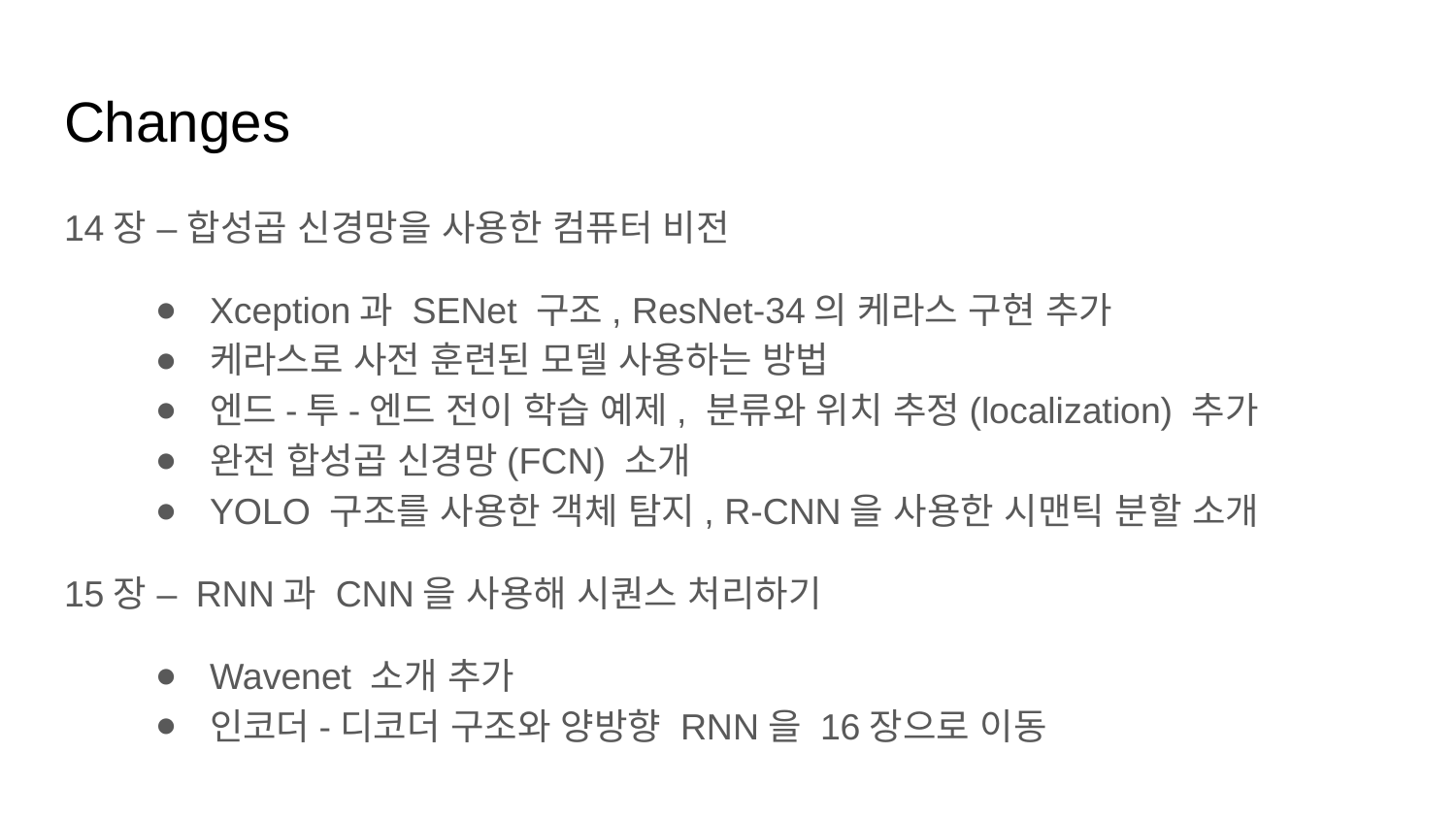

# Changes
14장 – 합성곱 신경망을 사용한 컴퓨터 비전
Xception과 SENet 구조, ResNet-34의 케라스 구현 추가
케라스로 사전 훈련된 모델 사용하는 방법
엔드-투-엔드 전이 학습 예제, 분류와 위치 추정(localization) 추가
완전 합성곱 신경망(FCN) 소개
YOLO 구조를 사용한 객체 탐지, R-CNN을 사용한 시맨틱 분할 소개
15장 – RNN과 CNN을 사용해 시퀀스 처리하기
Wavenet 소개 추가
인코더-디코더 구조와 양방향 RNN을 16장으로 이동